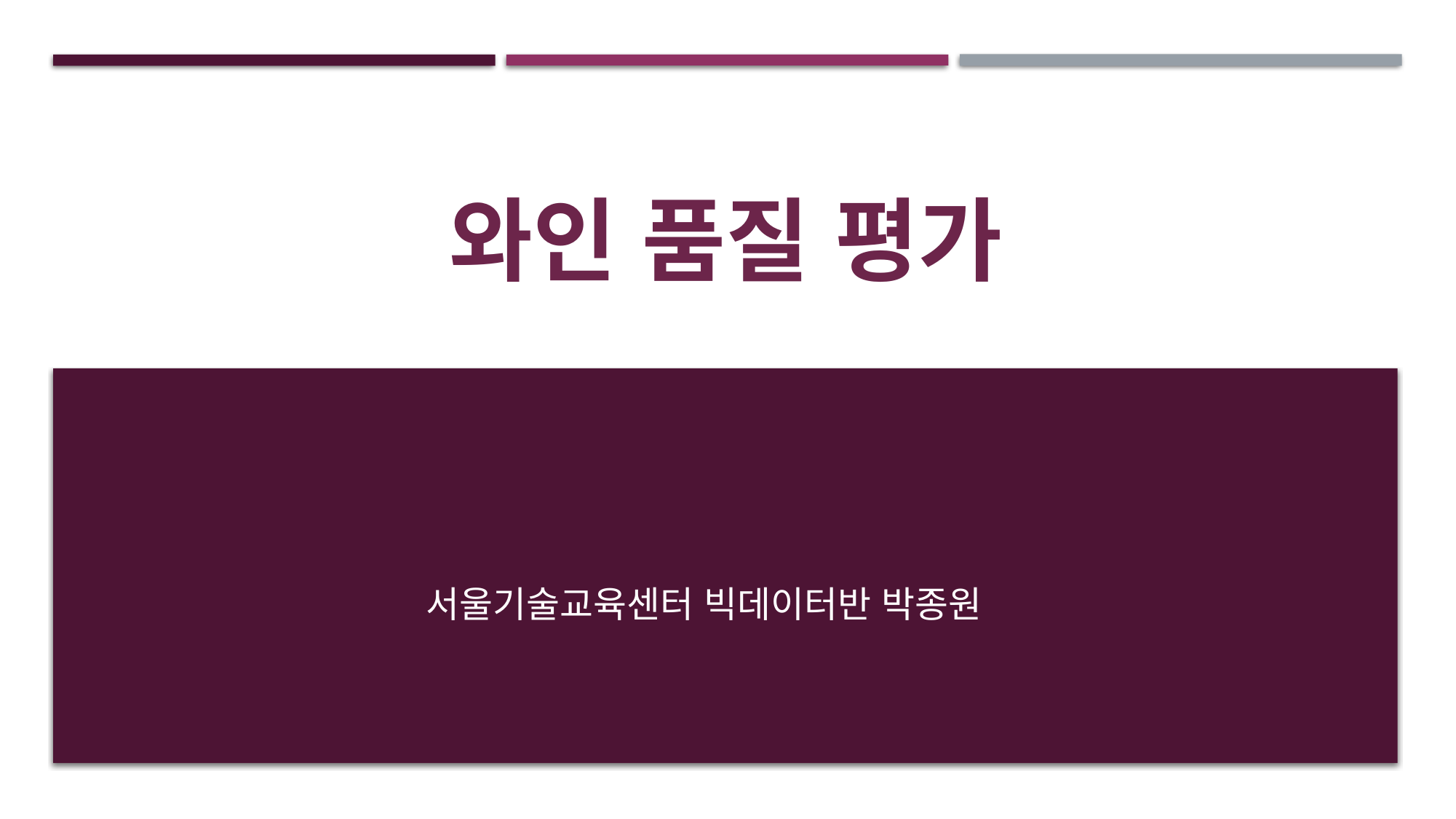

# 와인 품질 평가
서울기술교육센터 빅데이터반 박종원